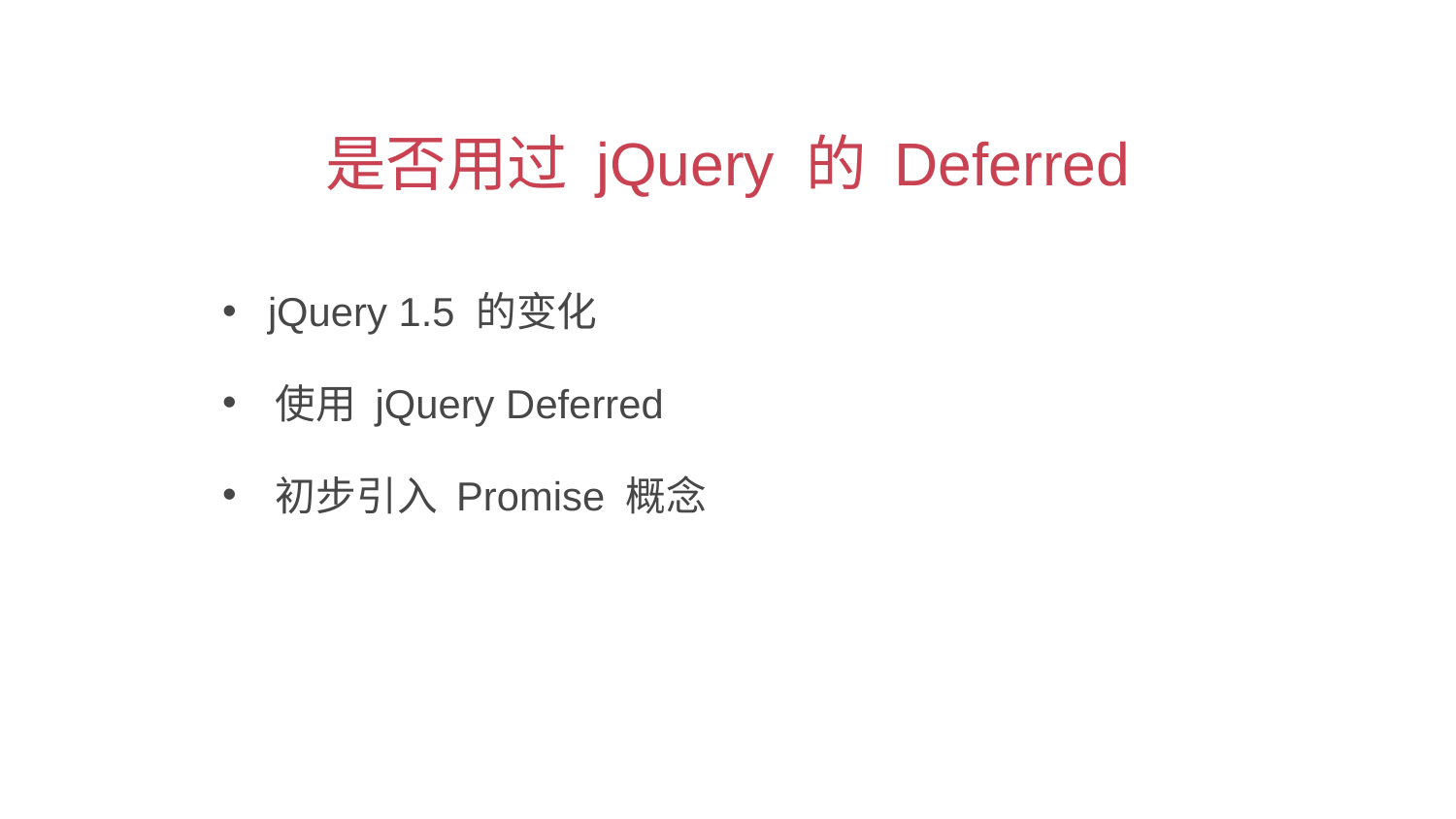

是否用过 jQuery 的 Deferred
 jQuery 1.5 的变化
 使用 jQuery Deferred
 初步引入 Promise 概念